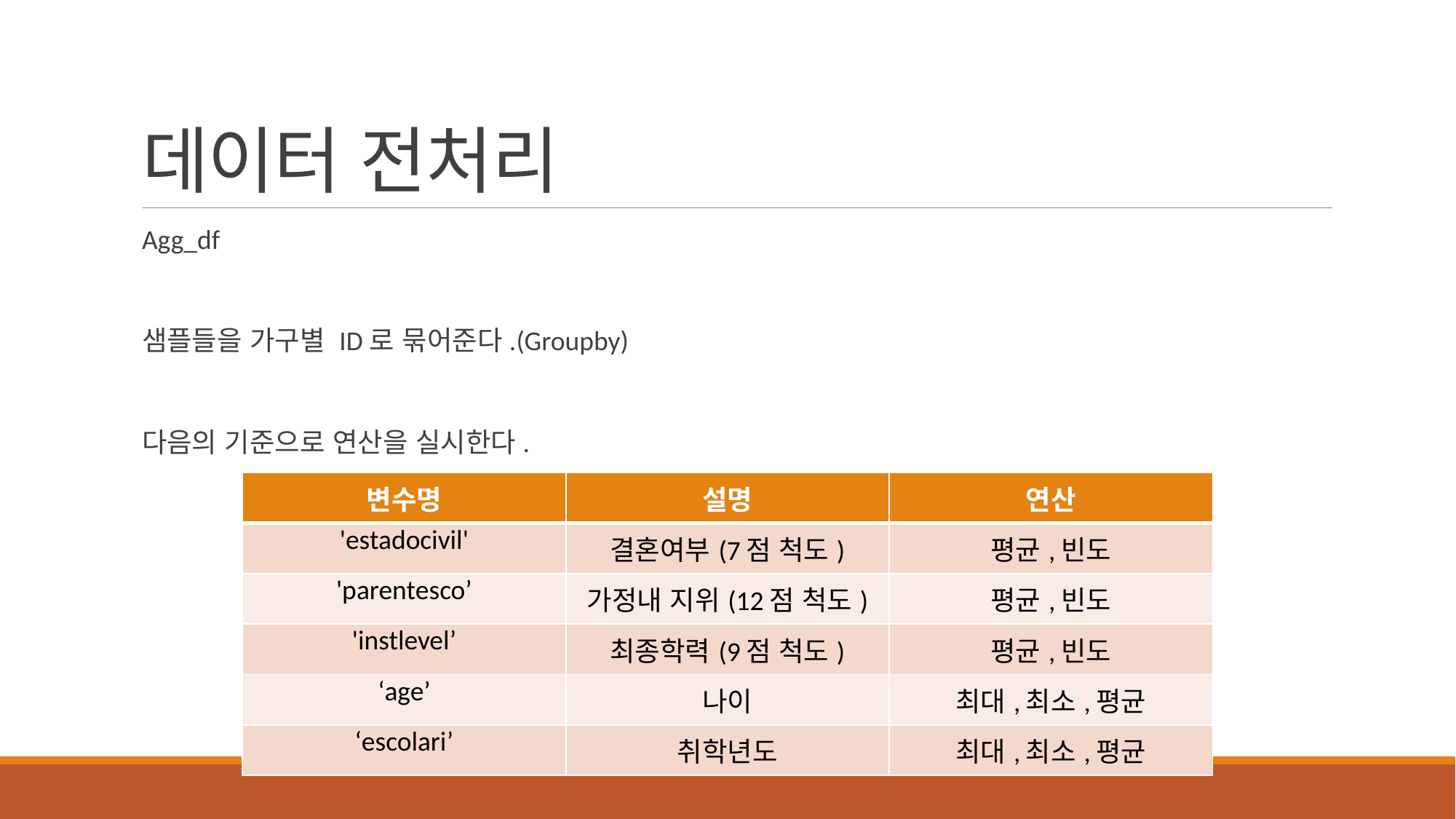

# 데이터 전처리
Agg_df

샘플들을 가구별 ID로 묶어준다.(Groupby)

다음의 기준으로 연산을 실시한다.

| 변수명 | 설명 | 연산 |
| --- | --- | --- |
| 'estadocivil' | 결혼여부(7점 척도) | 평균,빈도 |
| 'parentesco’ | 가정내 지위(12점 척도) | 평균,빈도 |
| 'instlevel’ | 최종학력(9점 척도) | 평균,빈도 |
| ‘age’ | 나이 | 최대,최소,평균 |
| ‘escolari’ | 취학년도 | 최대,최소,평균 |